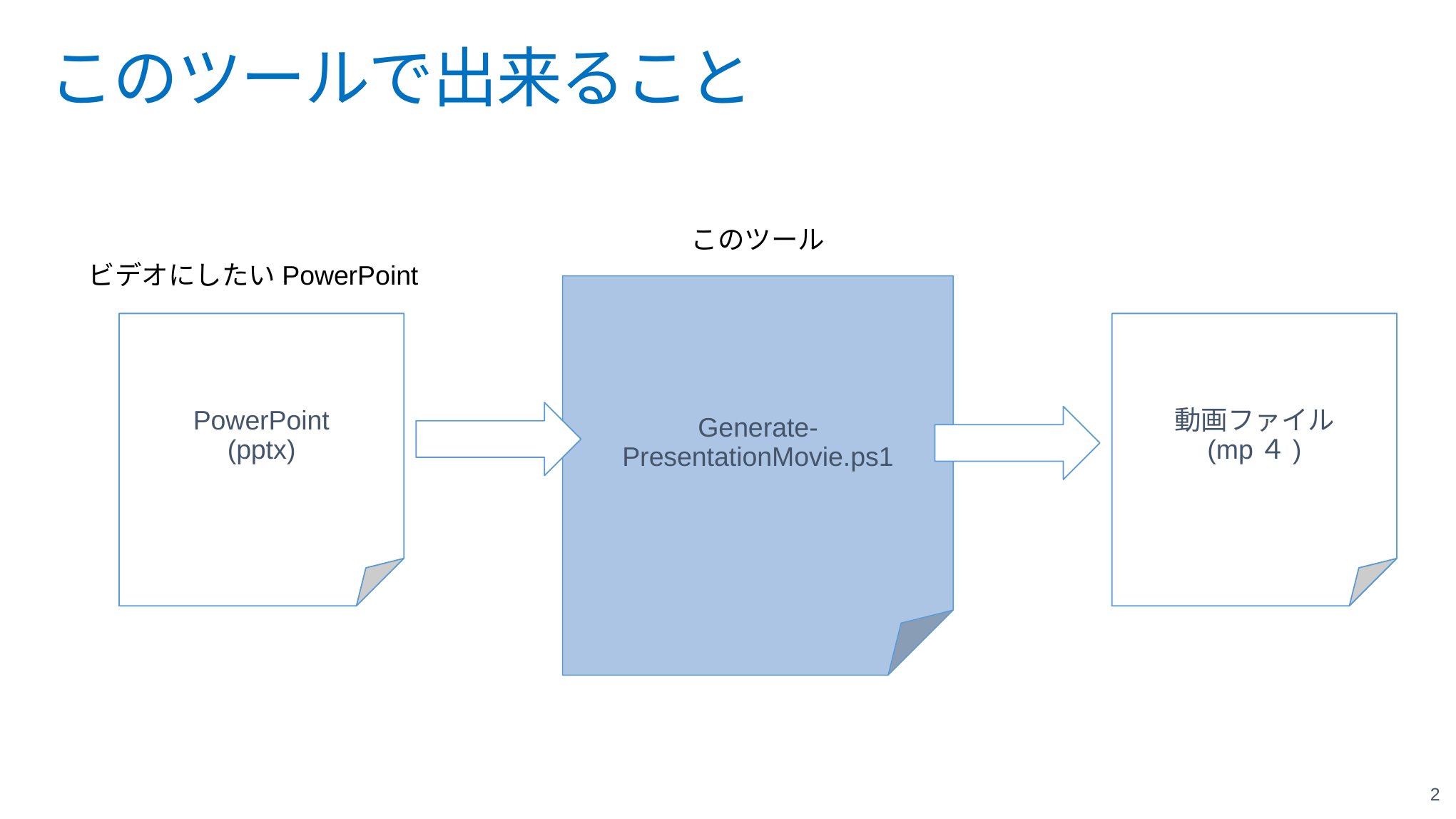

# このツールで出来ること
このツール
ビデオにしたいPowerPoint
Generate-PresentationMovie.ps1
PowerPoint
(pptx)
動画ファイル
(mp４)

2